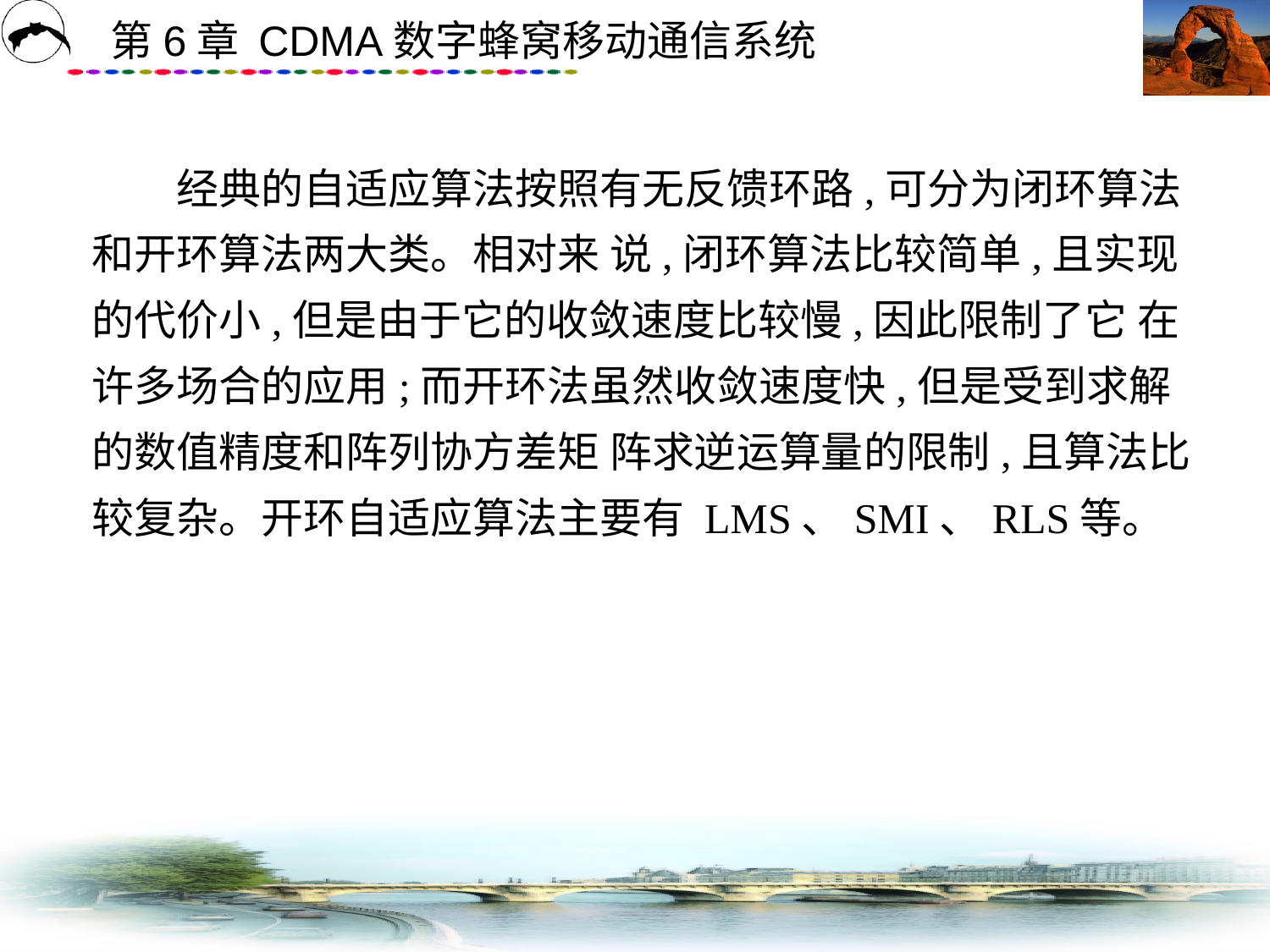

# 经典的自适应算法按照有无反馈环路,可分为闭环算法和开环算法两大类。相对来 说,闭环算法比较简单,且实现的代价小,但是由于它的收敛速度比较慢,因此限制了它 在许多场合的应用;而开环法虽然收敛速度快,但是受到求解的数值精度和阵列协方差矩 阵求逆运算量的限制,且算法比较复杂。开环自适应算法主要有 LMS、SMI、RLS等。